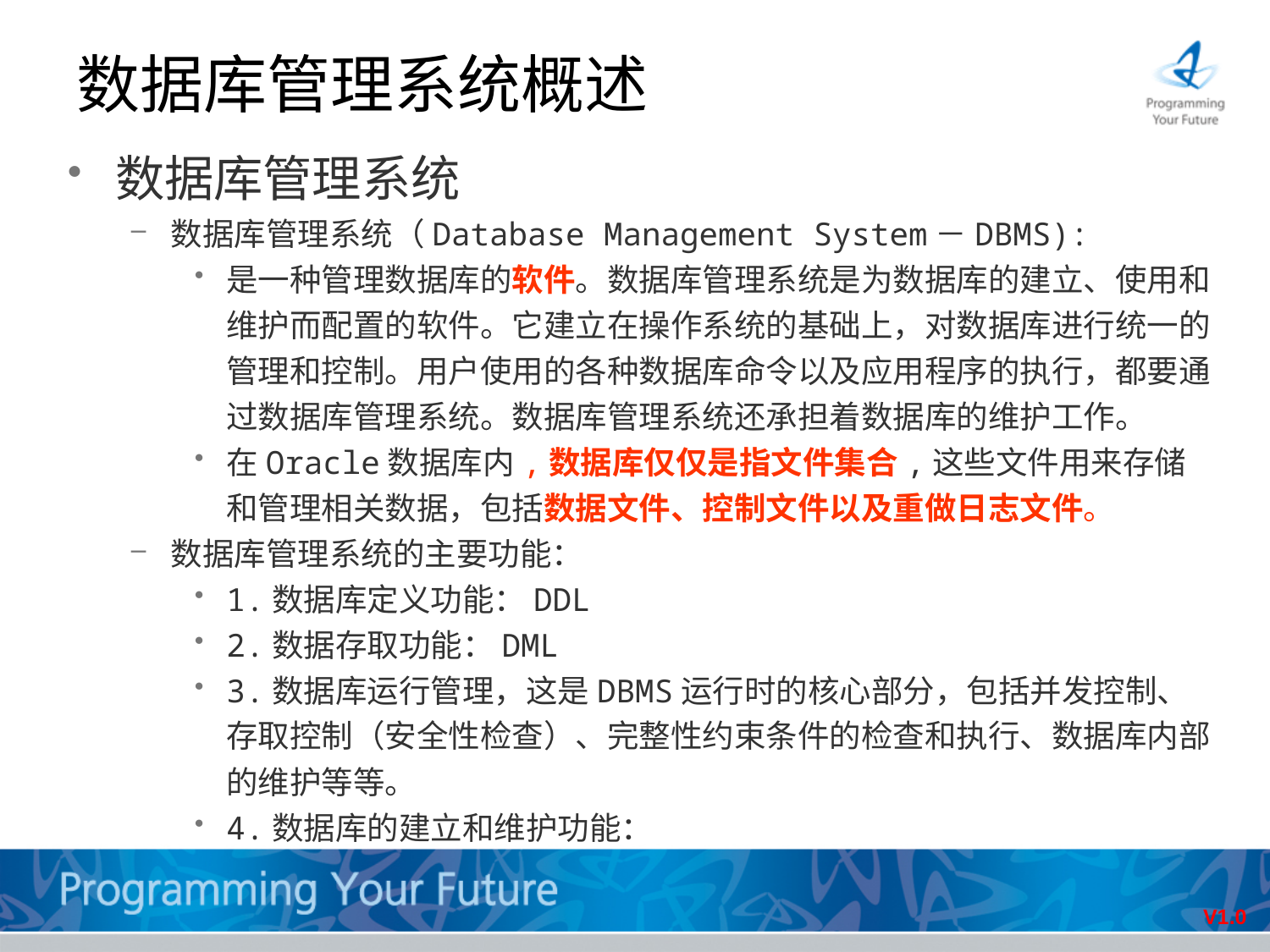

# 数据库管理系统概述
数据库管理系统
数据库管理系统（Database Management System－DBMS):
是一种管理数据库的软件。数据库管理系统是为数据库的建立、使用和维护而配置的软件。它建立在操作系统的基础上，对数据库进行统一的管理和控制。用户使用的各种数据库命令以及应用程序的执行，都要通过数据库管理系统。数据库管理系统还承担着数据库的维护工作。
在Oracle数据库内,数据库仅仅是指文件集合,这些文件用来存储和管理相关数据，包括数据文件、控制文件以及重做日志文件。
数据库管理系统的主要功能：
1.数据库定义功能：DDL
2.数据存取功能：DML
3.数据库运行管理，这是DBMS运行时的核心部分，包括并发控制、存取控制（安全性检查）、完整性约束条件的检查和执行、数据库内部的维护等等。
4.数据库的建立和维护功能：